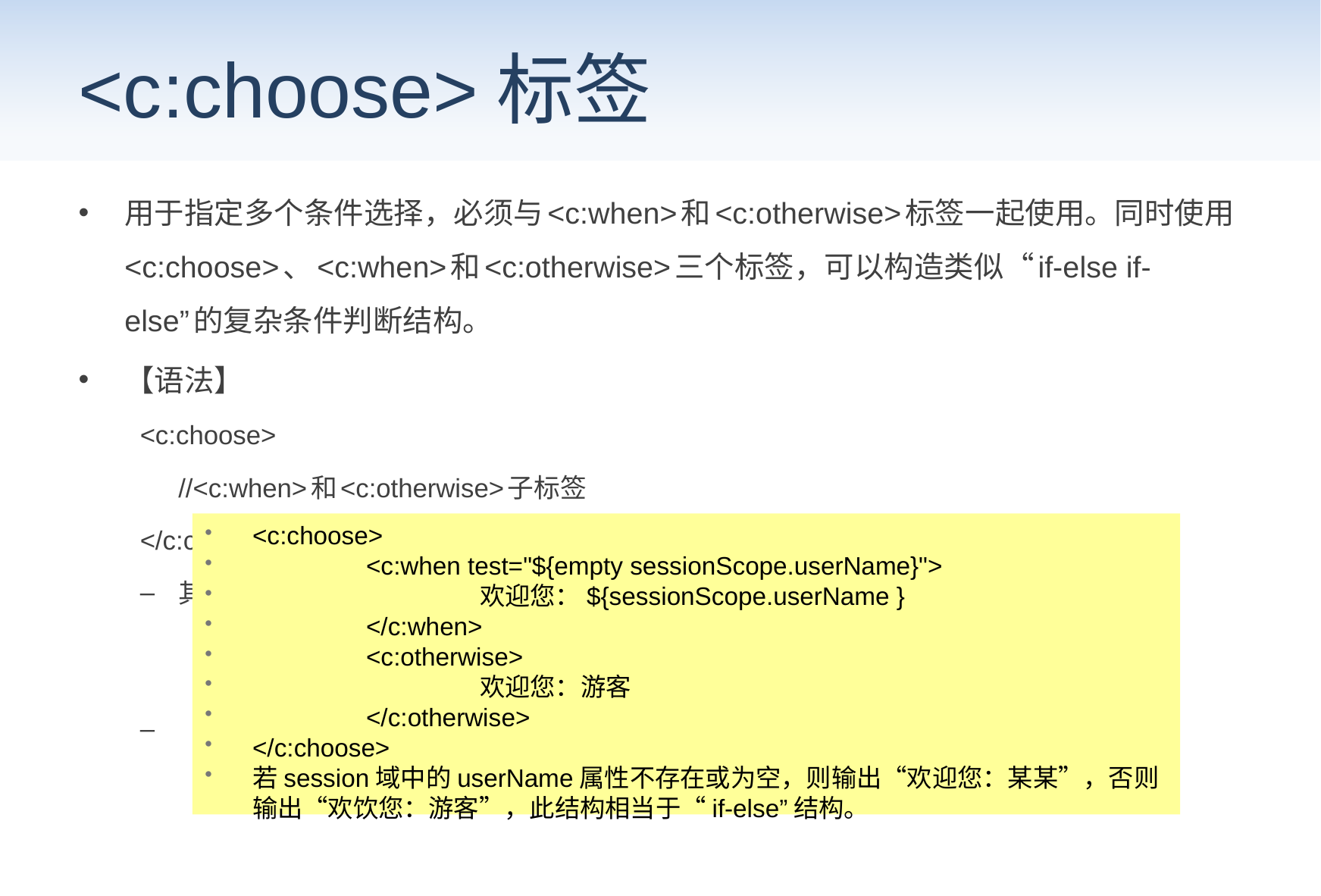

# <c:choose>标签
用于指定多个条件选择，必须与<c:when>和<c:otherwise>标签一起使用。同时使用<c:choose>、<c:when>和<c:otherwise>三个标签，可以构造类似“if-else if-else”的复杂条件判断结构。
【语法】
<c:choose>
	//<c:when>和<c:otherwise>子标签
</c:choose>
其中：
<c:choose>标签没有属性，它的标签体内容只能有：空白、一个或多个<c:when>、0或多个<c:otherwise>。
【示例】

<c:choose>
	<c:when test="${empty sessionScope.userName}">
		欢迎您：${sessionScope.userName }
	</c:when>
	<c:otherwise>
		欢迎您：游客
	</c:otherwise>
</c:choose>
若session域中的userName属性不存在或为空，则输出“欢迎您：某某”，否则输出“欢饮您：游客”，此结构相当于“if-else”结构。